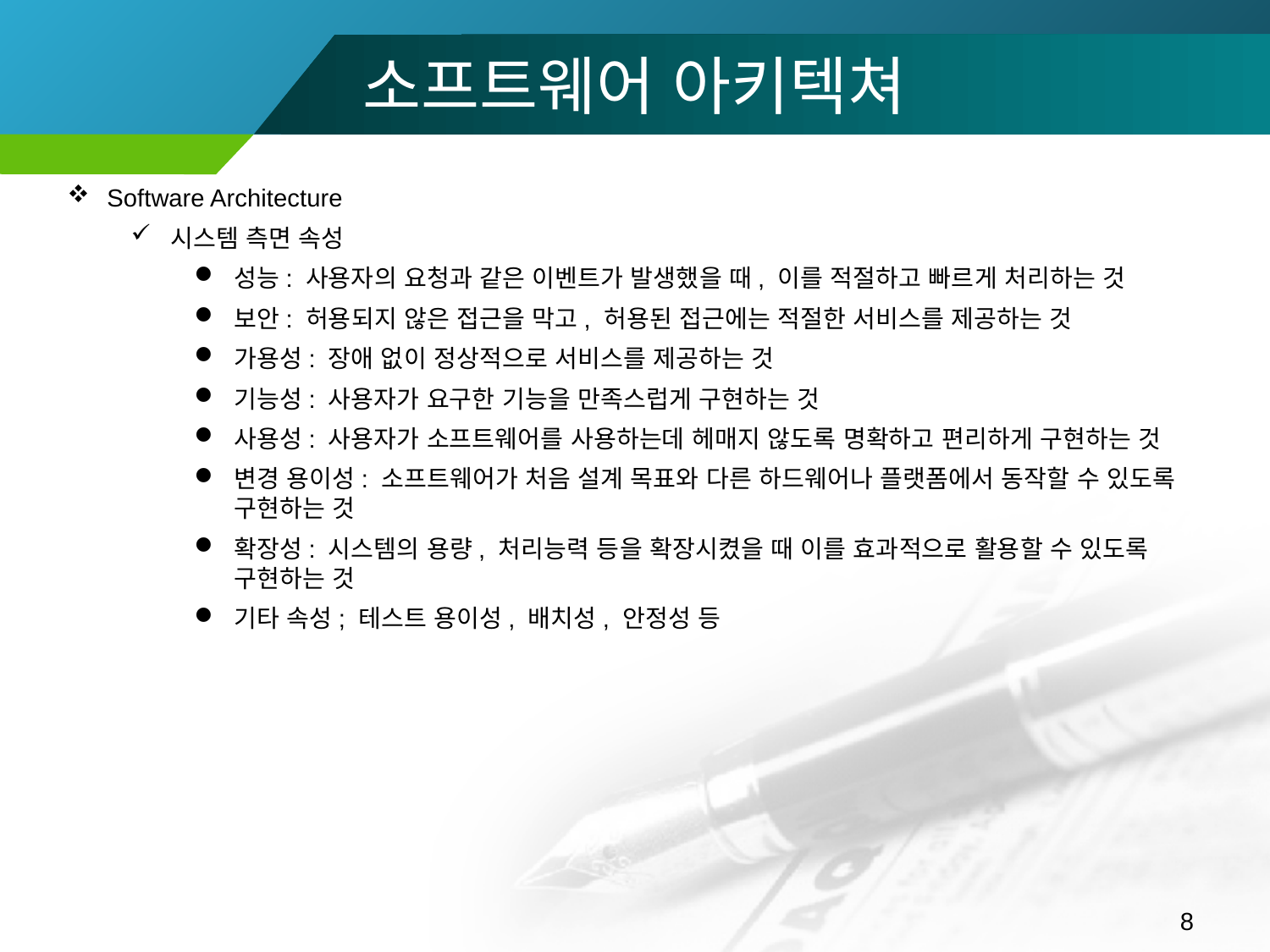

# 소프트웨어 아키텍쳐
Software Architecture
시스템 측면 속성
성능: 사용자의 요청과 같은 이벤트가 발생했을 때, 이를 적절하고 빠르게 처리하는 것
보안: 허용되지 않은 접근을 막고, 허용된 접근에는 적절한 서비스를 제공하는 것
가용성: 장애 없이 정상적으로 서비스를 제공하는 것
기능성: 사용자가 요구한 기능을 만족스럽게 구현하는 것
사용성: 사용자가 소프트웨어를 사용하는데 헤매지 않도록 명확하고 편리하게 구현하는 것
변경 용이성: 소프트웨어가 처음 설계 목표와 다른 하드웨어나 플랫폼에서 동작할 수 있도록 구현하는 것
확장성: 시스템의 용량, 처리능력 등을 확장시켰을 때 이를 효과적으로 활용할 수 있도록 구현하는 것
기타 속성; 테스트 용이성, 배치성, 안정성 등
8